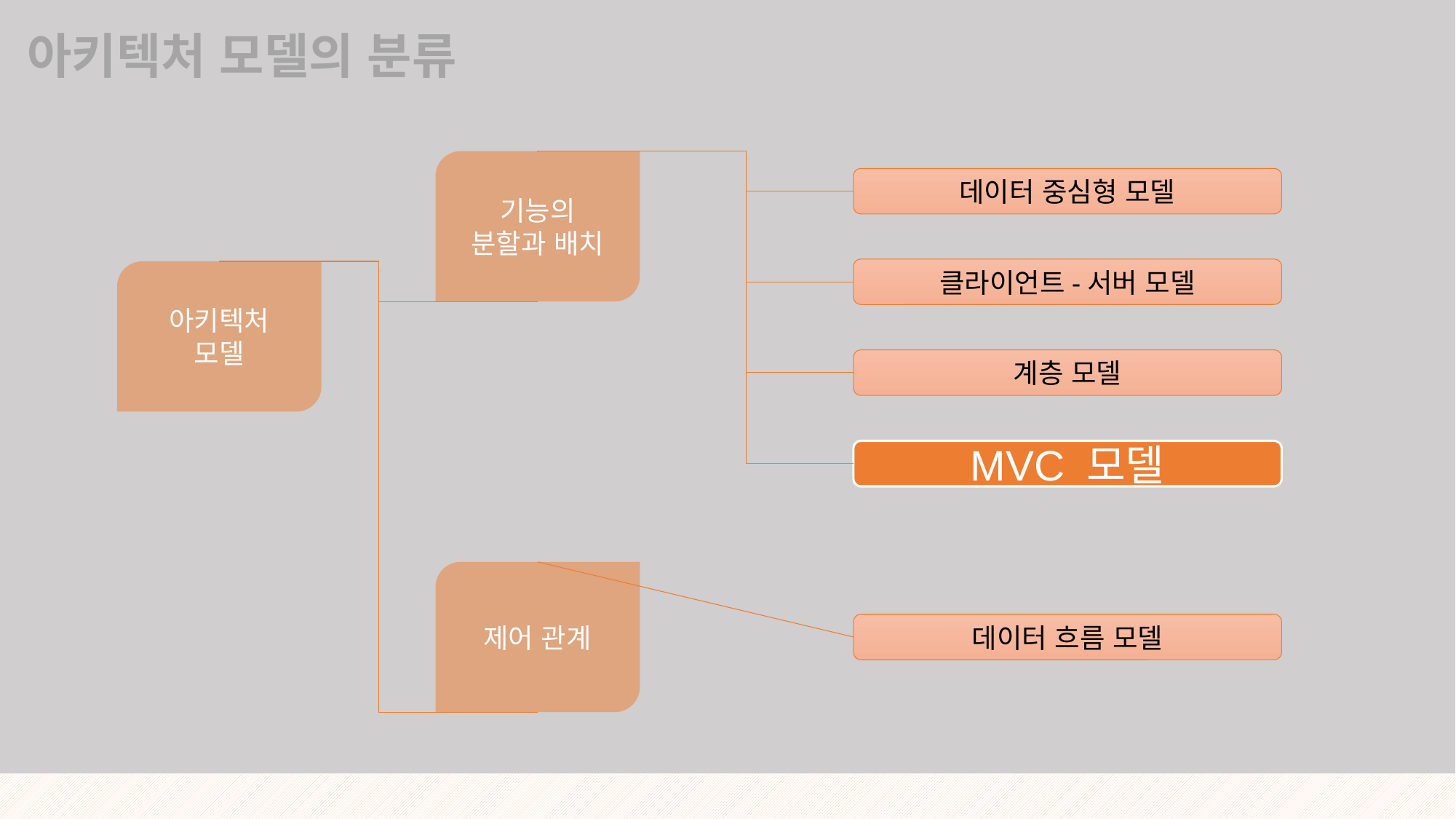

아키텍처 모델의 분류
기능의
분할과 배치
데이터 중심형 모델
클라이언트-서버 모델
아키텍처
모델
계층 모델
MVC 모델
제어 관계
데이터 흐름 모델